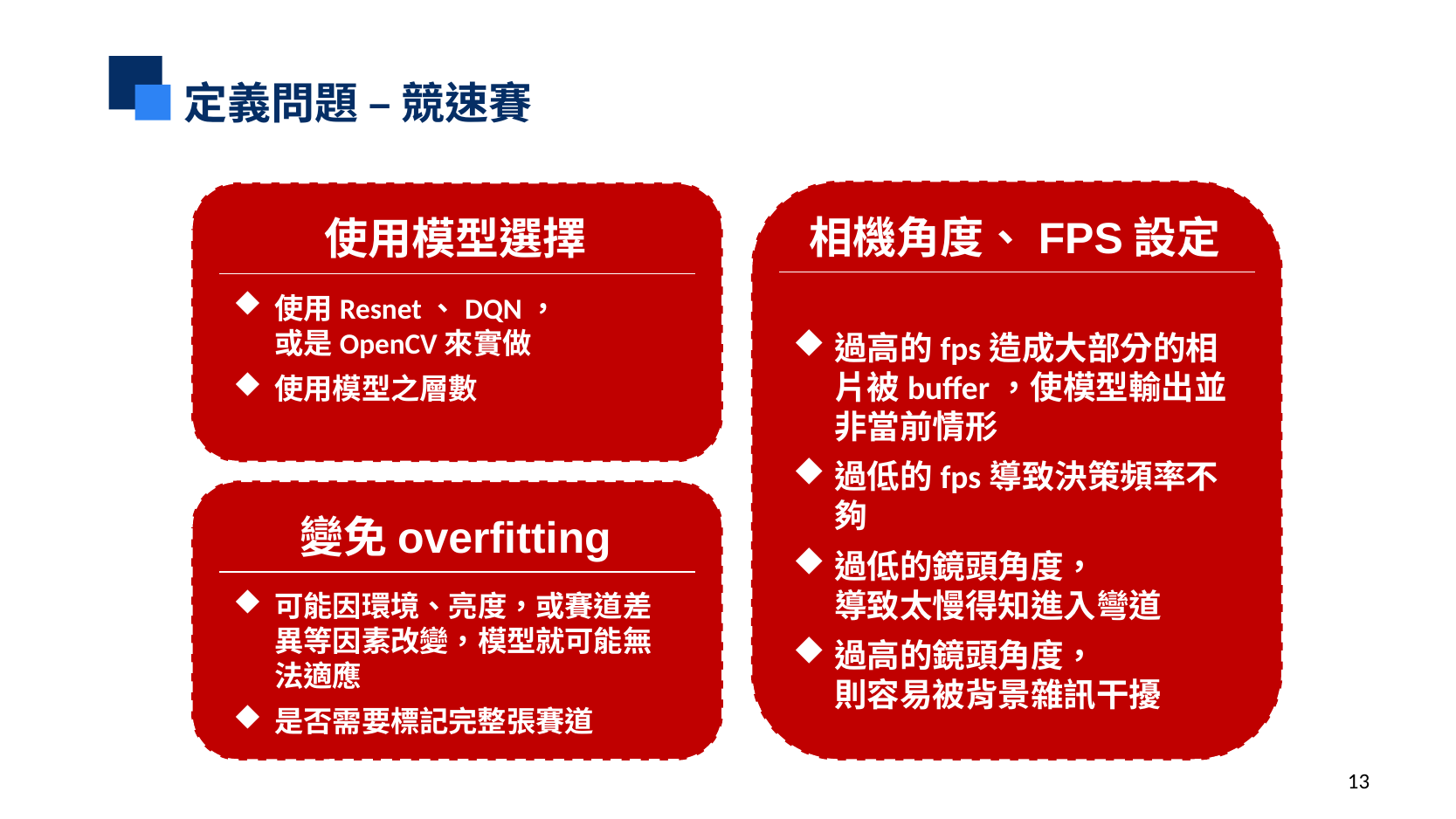

定義問題 – 競速賽

相機角度、FPS設定
過高的fps造成大部分的相片被buffer，使模型輸出並非當前情形
過低的fps導致決策頻率不夠
過低的鏡頭角度，
導致太慢得知進入彎道
過高的鏡頭角度，
則容易被背景雜訊干擾

使用模型選擇
使用Resnet、DQN，
或是OpenCV來實做
使用模型之層數

變免overfitting
可能因環境、亮度，或賽道差異等因素改變，模型就可能無法適應
是否需要標記完整張賽道
13